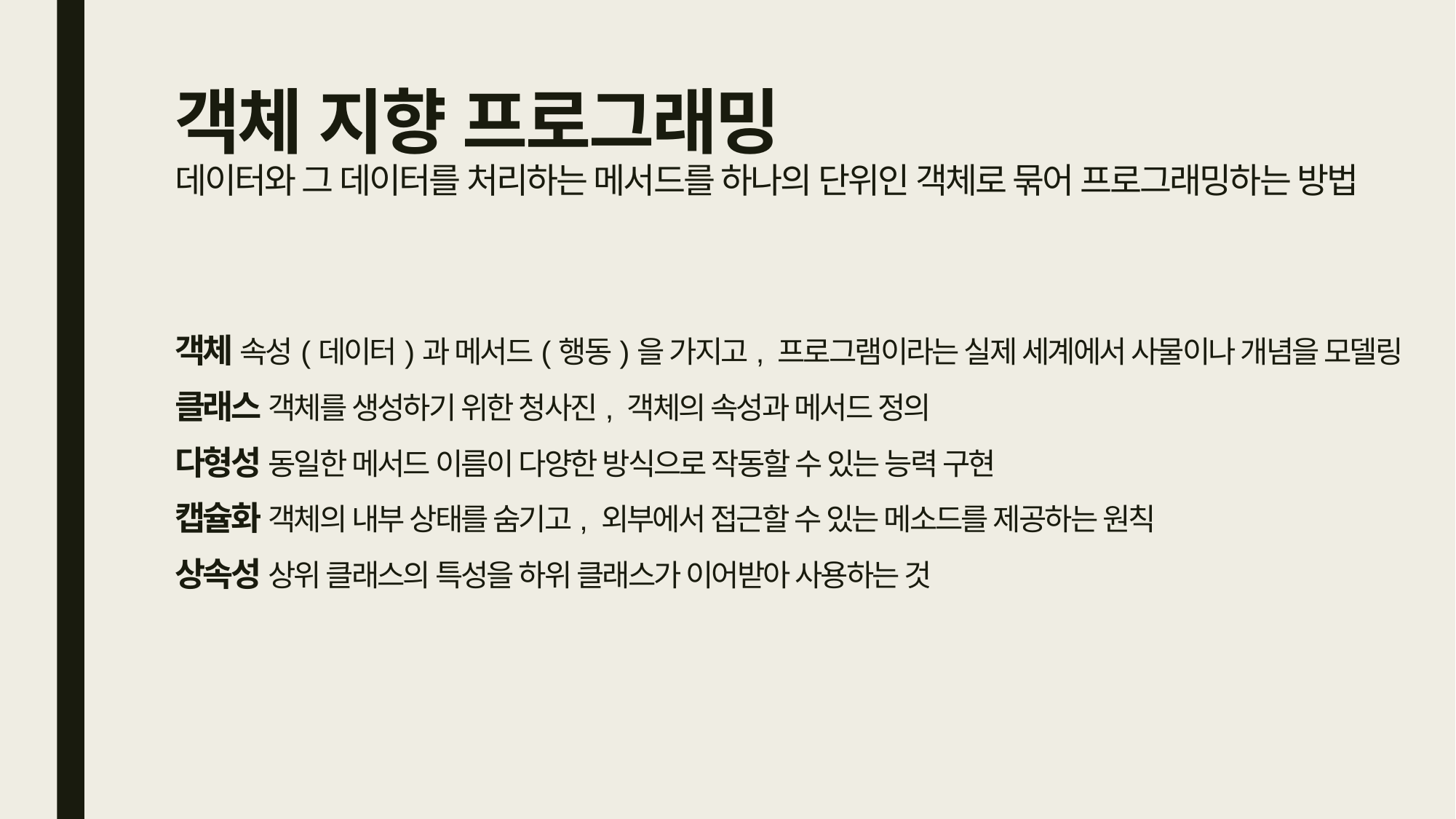

# 객체 지향 프로그래밍 데이터와 그 데이터를 처리하는 메서드를 하나의 단위인 객체로 묶어 프로그래밍하는 방법

객체 속성(데이터)과 메서드(행동)을 가지고, 프로그램이라는 실제 세계에서 사물이나 개념을 모델링
클래스 객체를 생성하기 위한 청사진, 객체의 속성과 메서드 정의
다형성 동일한 메서드 이름이 다양한 방식으로 작동할 수 있는 능력 구현
캡슐화 객체의 내부 상태를 숨기고, 외부에서 접근할 수 있는 메소드를 제공하는 원칙
상속성 상위 클래스의 특성을 하위 클래스가 이어받아 사용하는 것